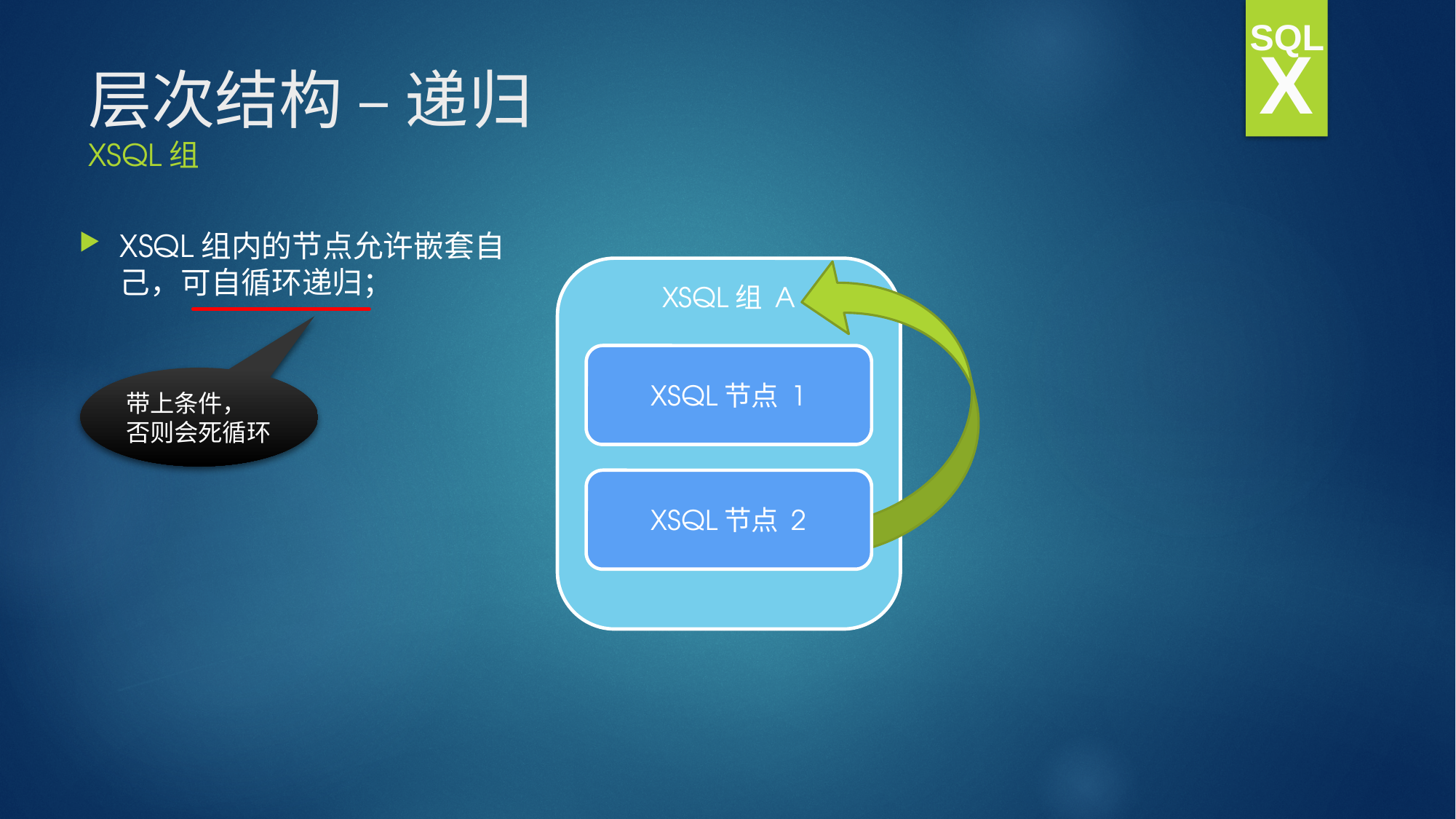

SQL
X
# 层次结构 – 递归 XSQL组
XSQL组内的节点允许嵌套自己，可自循环递归；

XSQL组 A
XSQL节点 1
带上条件，
否则会死循环
XSQL节点 2